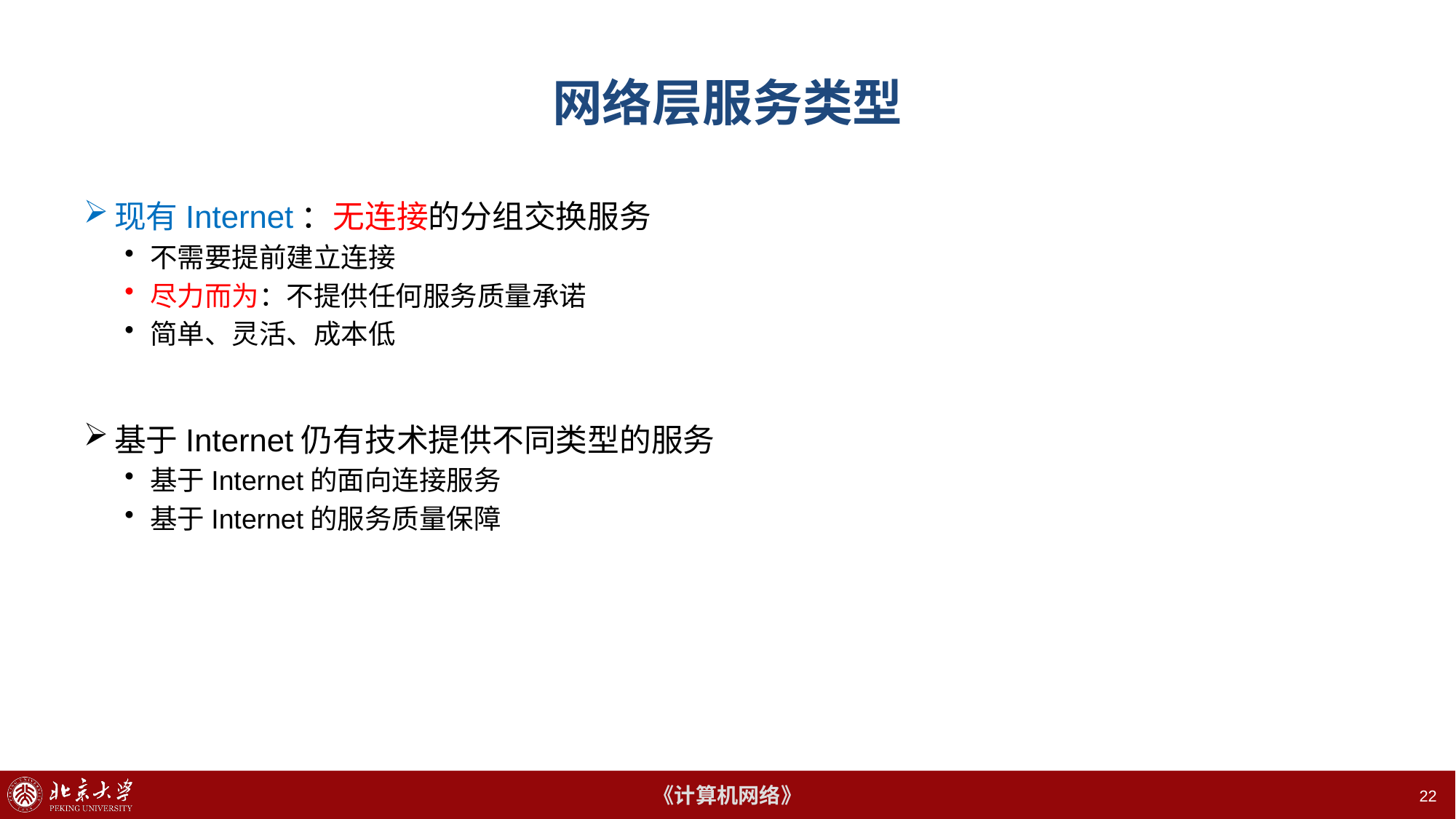

# 网络层服务类型
现有Internet：无连接的分组交换服务
不需要提前建立连接
尽力而为：不提供任何服务质量承诺
简单、灵活、成本低

基于Internet仍有技术提供不同类型的服务
基于Internet的面向连接服务
基于Internet的服务质量保障
22